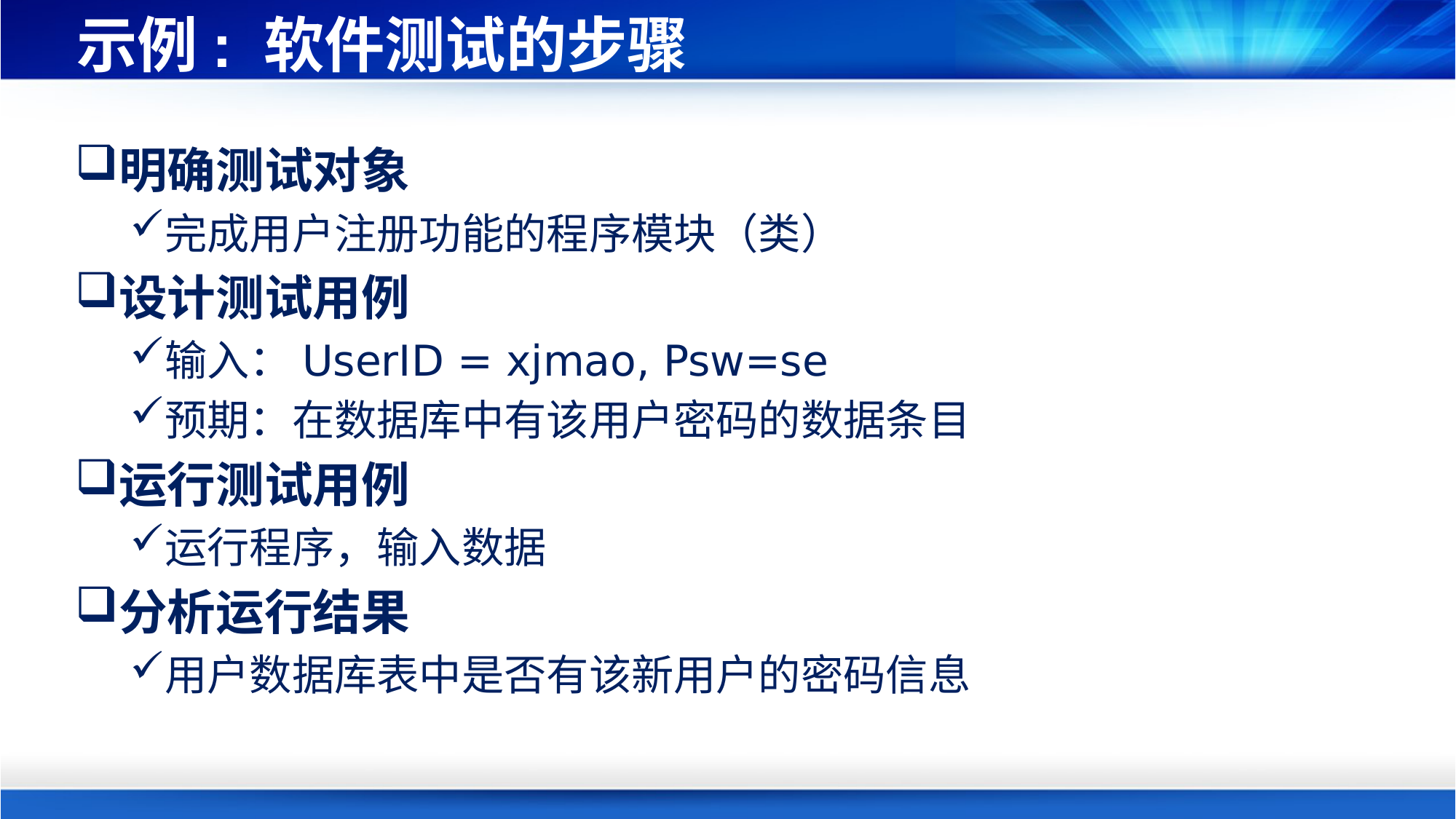

# 示例: 软件测试的步骤
明确测试对象
完成用户注册功能的程序模块（类）
设计测试用例
输入：UserID = xjmao, Psw=se
预期：在数据库中有该用户密码的数据条目
运行测试用例
运行程序，输入数据
分析运行结果
用户数据库表中是否有该新用户的密码信息